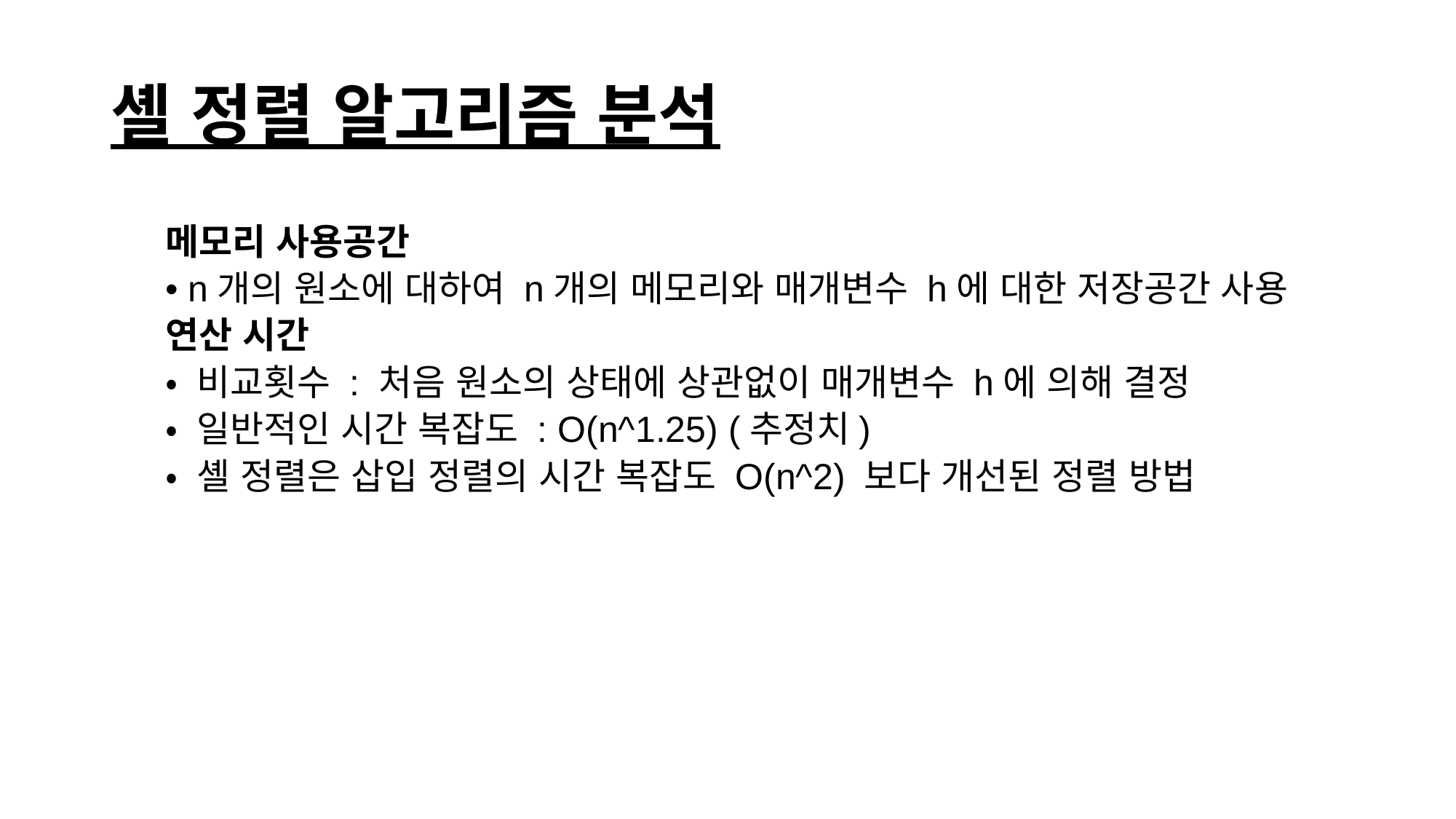

# 셸 정렬 알고리즘 분석
메모리 사용공간
• n개의 원소에 대하여 n개의 메모리와 매개변수 h에 대한 저장공간 사용
연산 시간
• 비교횟수 : 처음 원소의 상태에 상관없이 매개변수 h에 의해 결정
• 일반적인 시간 복잡도 : O(n^1.25) (추정치)
• 셸 정렬은 삽입 정렬의 시간 복잡도 O(n^2) 보다 개선된 정렬 방법